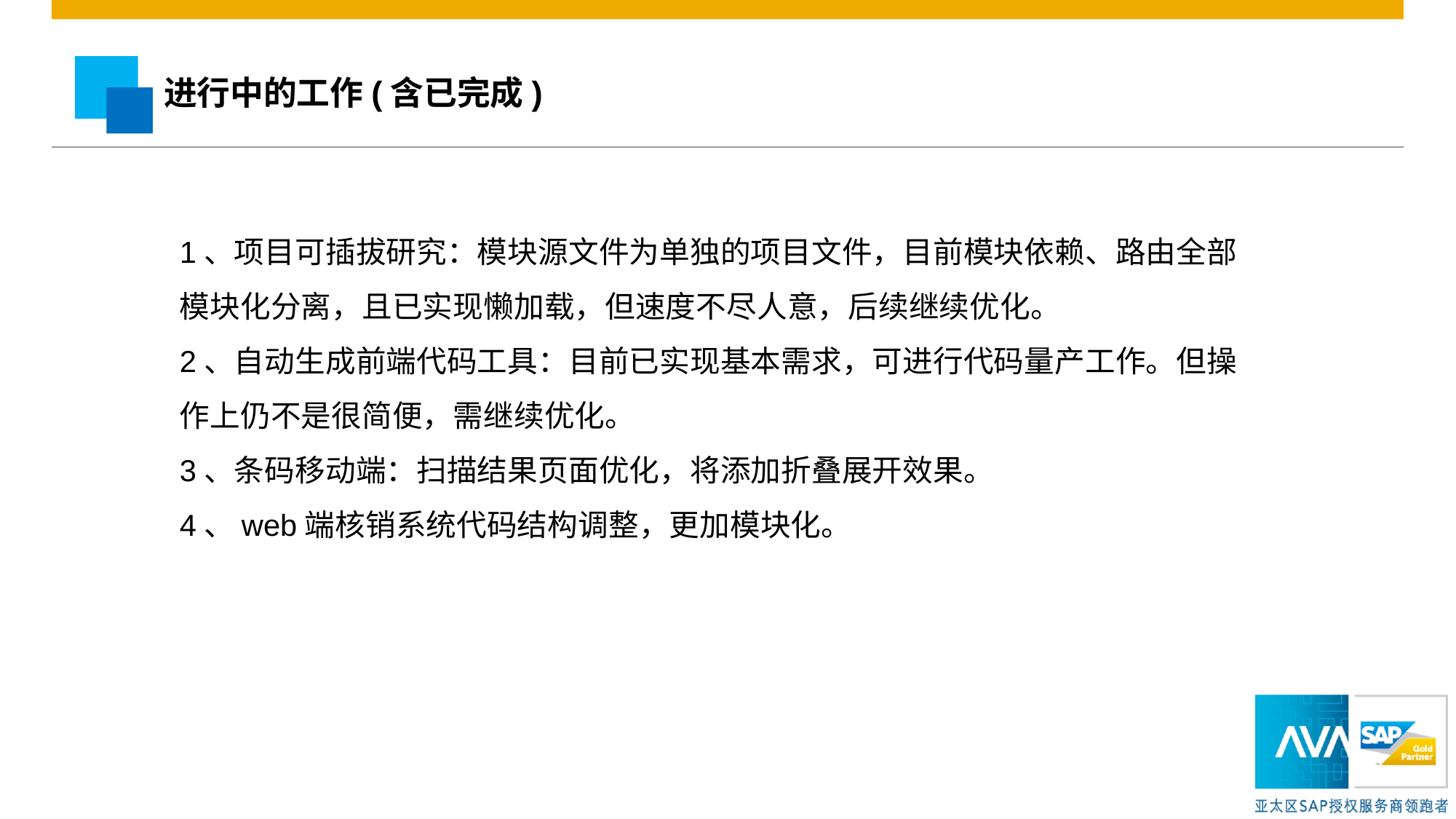

进行中的工作(含已完成)

1、项目可插拔研究：模块源文件为单独的项目文件，目前模块依赖、路由全部模块化分离，且已实现懒加载，但速度不尽人意，后续继续优化。
2、自动生成前端代码工具：目前已实现基本需求，可进行代码量产工作。但操作上仍不是很简便，需继续优化。
3、条码移动端：扫描结果页面优化，将添加折叠展开效果。
4、web端核销系统代码结构调整，更加模块化。